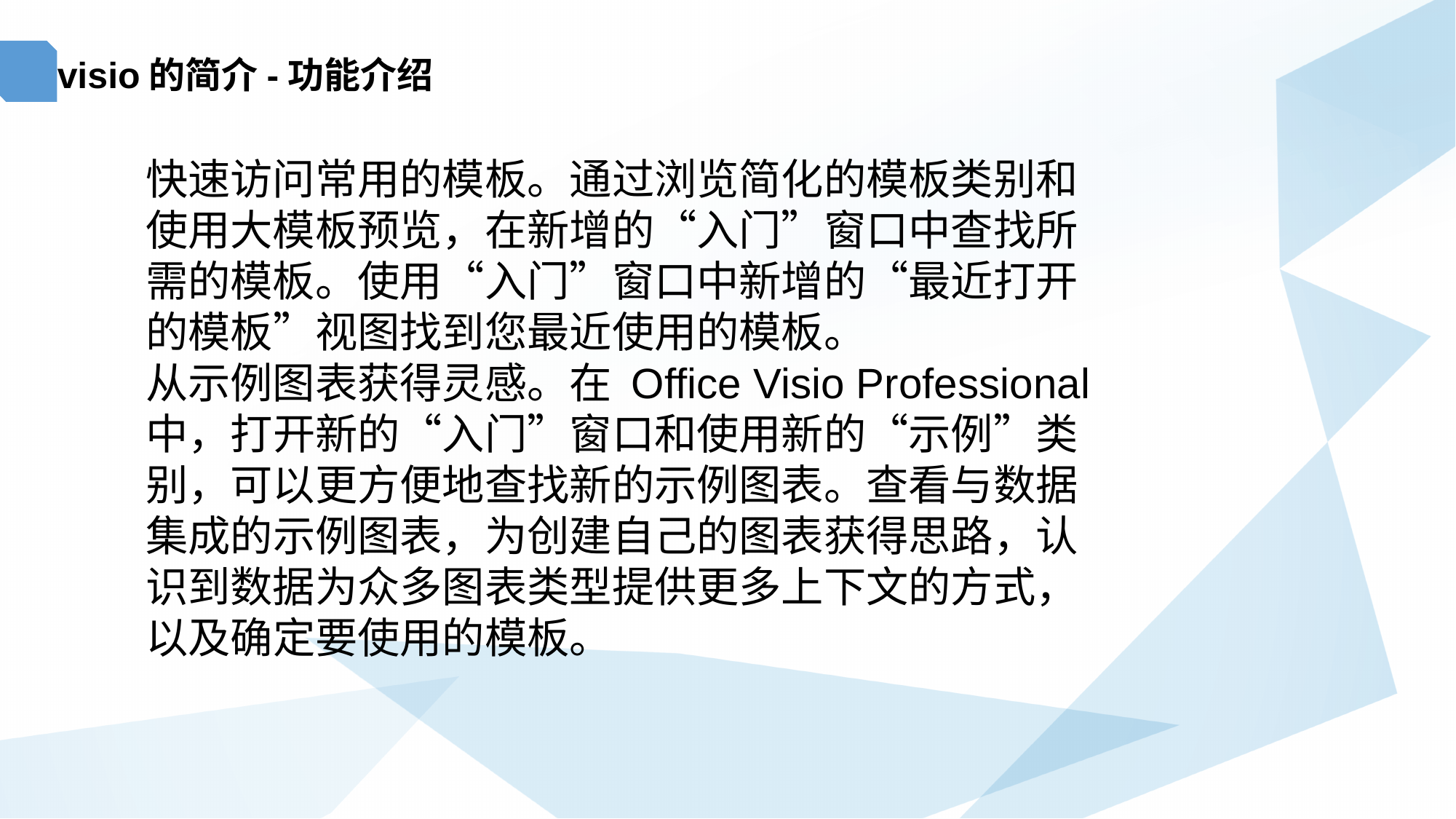

visio的简介-功能介绍
快速访问常用的模板。通过浏览简化的模板类别和使用大模板预览，在新增的“入门”窗口中查找所需的模板。使用“入门”窗口中新增的“最近打开的模板”视图找到您最近使用的模板。
从示例图表获得灵感。在 Office Visio Professional 中，打开新的“入门”窗口和使用新的“示例”类别，可以更方便地查找新的示例图表。查看与数据集成的示例图表，为创建自己的图表获得思路，认识到数据为众多图表类型提供更多上下文的方式，以及确定要使用的模板。